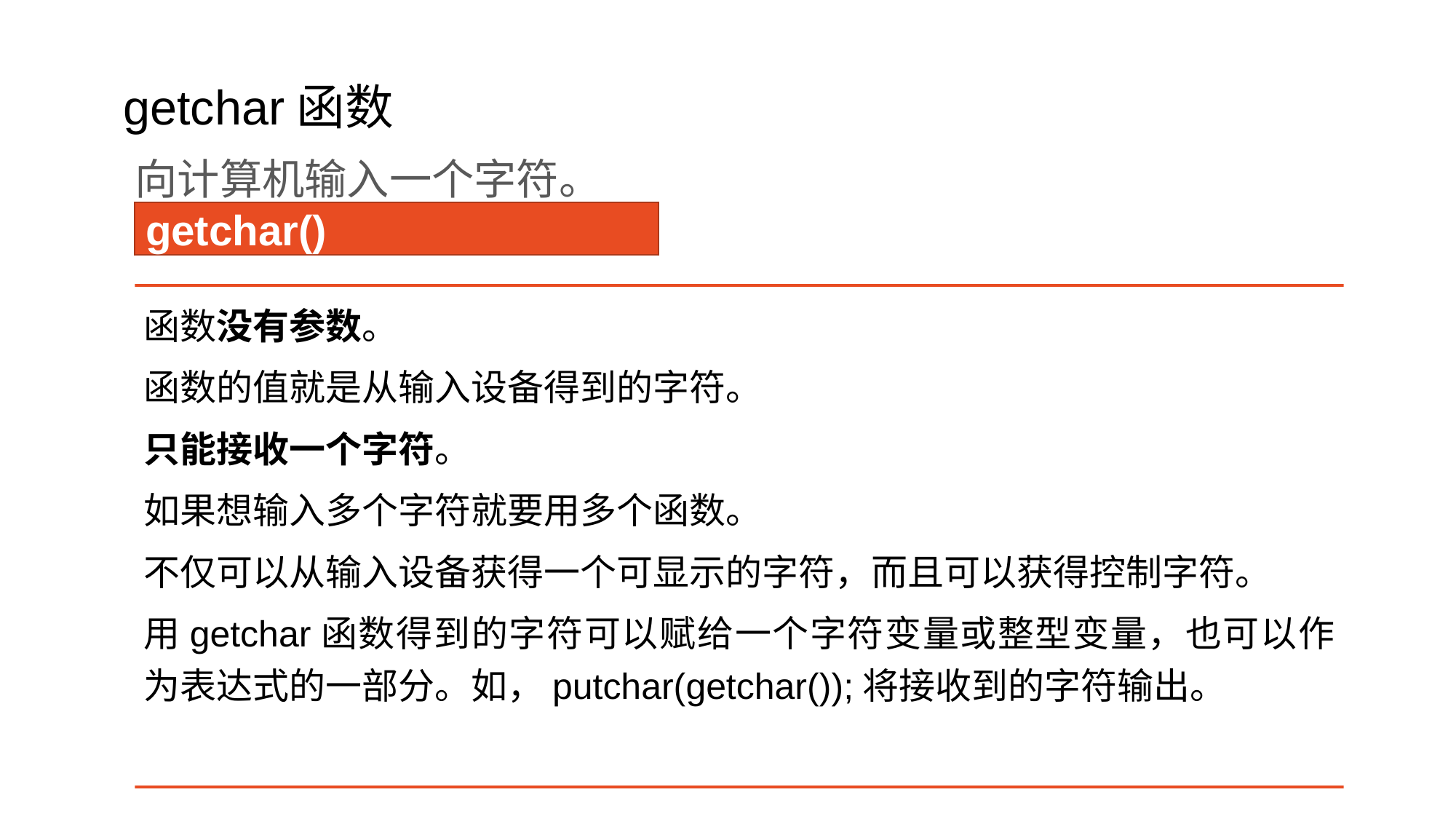

# getchar函数
向计算机输入一个字符。
getchar()
函数没有参数。
函数的值就是从输入设备得到的字符。
只能接收一个字符。
如果想输入多个字符就要用多个函数。
不仅可以从输入设备获得一个可显示的字符，而且可以获得控制字符。
用getchar函数得到的字符可以赋给一个字符变量或整型变量，也可以作为表达式的一部分。如，putchar(getchar());将接收到的字符输出。